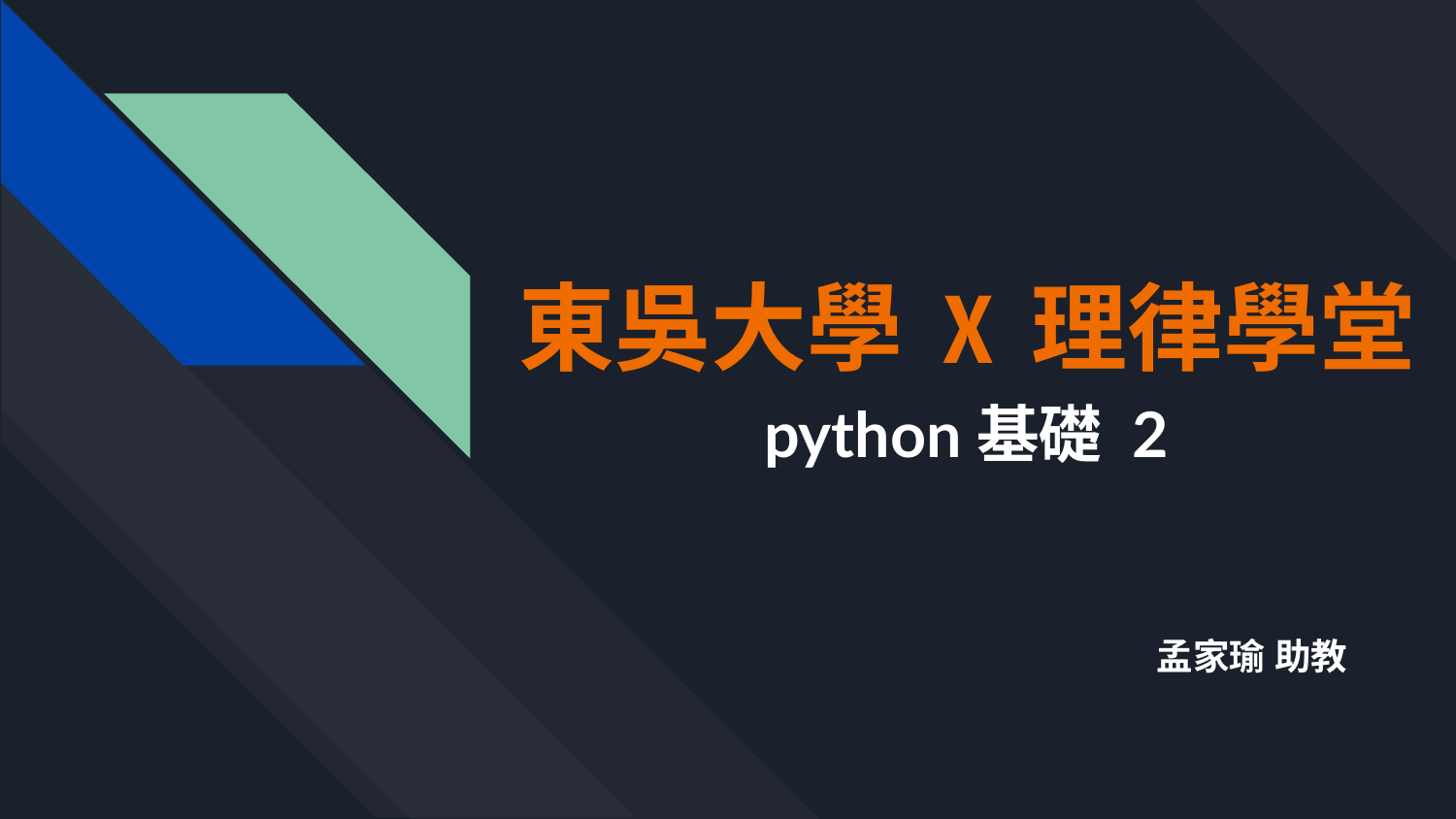

# 東吳大學 X 理律學堂
python基礎 2
孟家瑜 助教